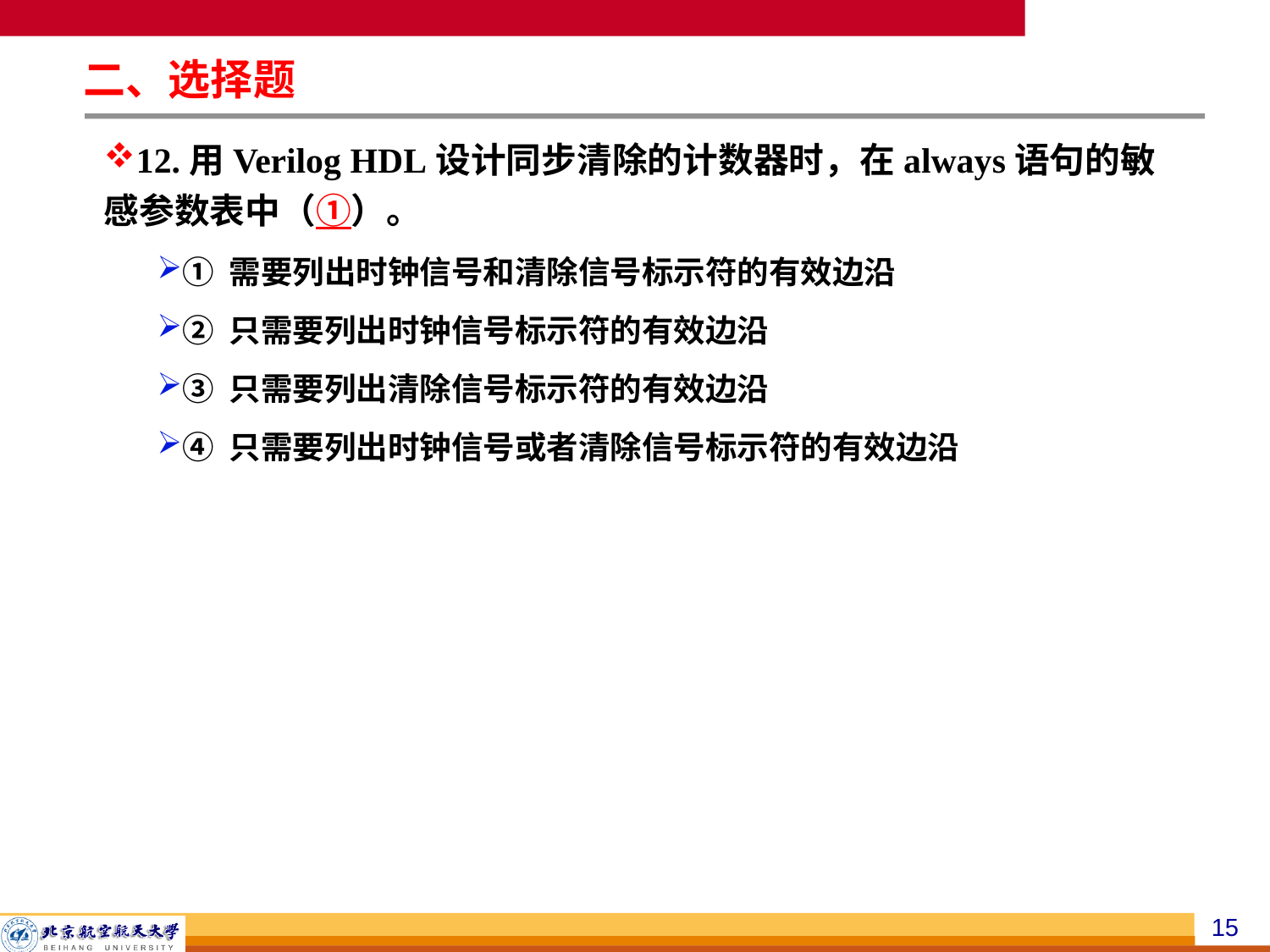

二、选择题
12.用Verilog HDL设计同步清除的计数器时，在always语句的敏感参数表中（①）。
① 需要列出时钟信号和清除信号标示符的有效边沿
② 只需要列出时钟信号标示符的有效边沿
③ 只需要列出清除信号标示符的有效边沿
④ 只需要列出时钟信号或者清除信号标示符的有效边沿